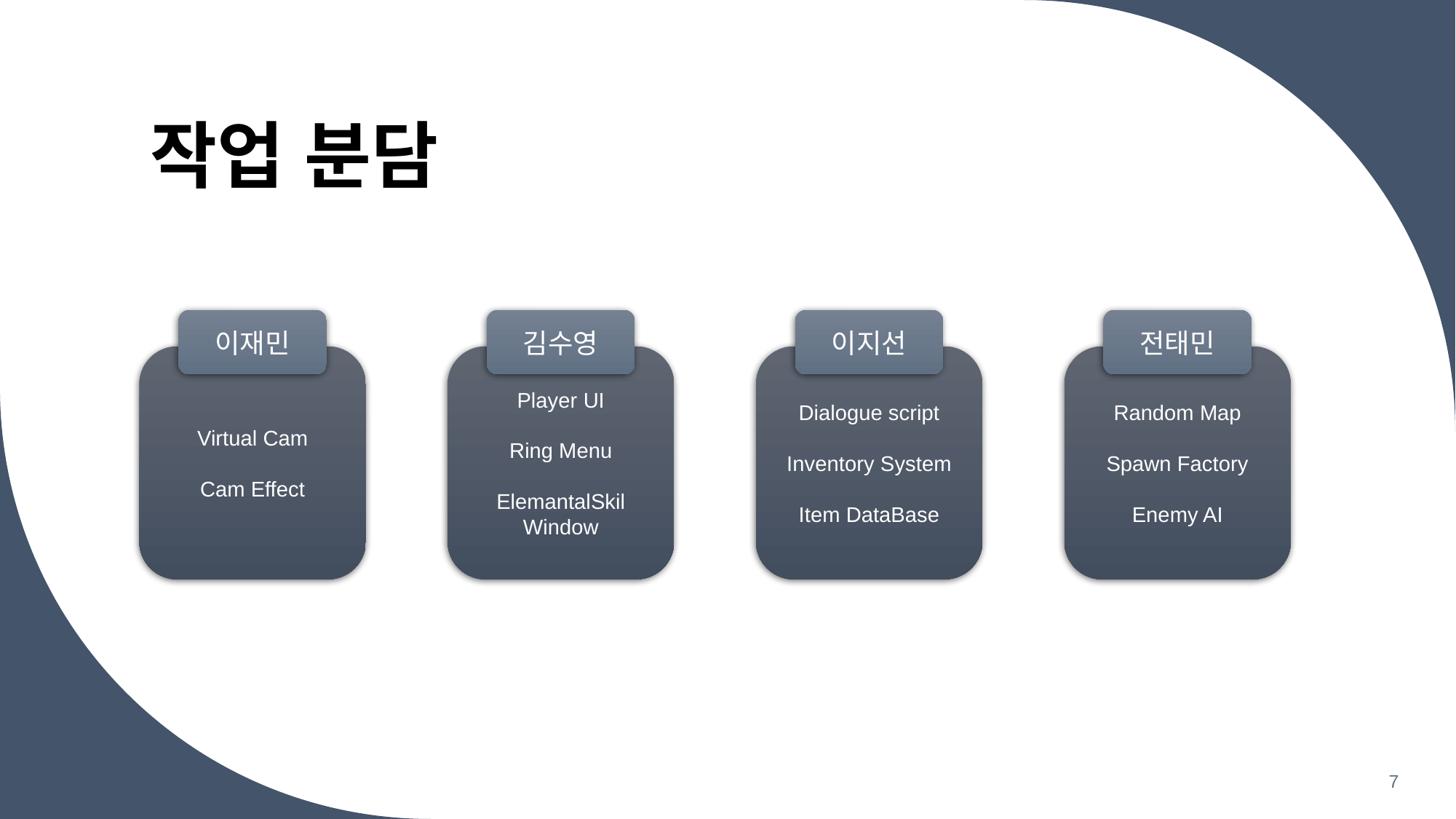

# 작업 분담
이재민
김수영
이지선
전태민
Virtual Cam

Cam Effect
Player UI

Ring Menu

ElemantalSkil Window
Dialogue script

Inventory System

Item DataBase
Random Map

Spawn Factory

Enemy AI
7